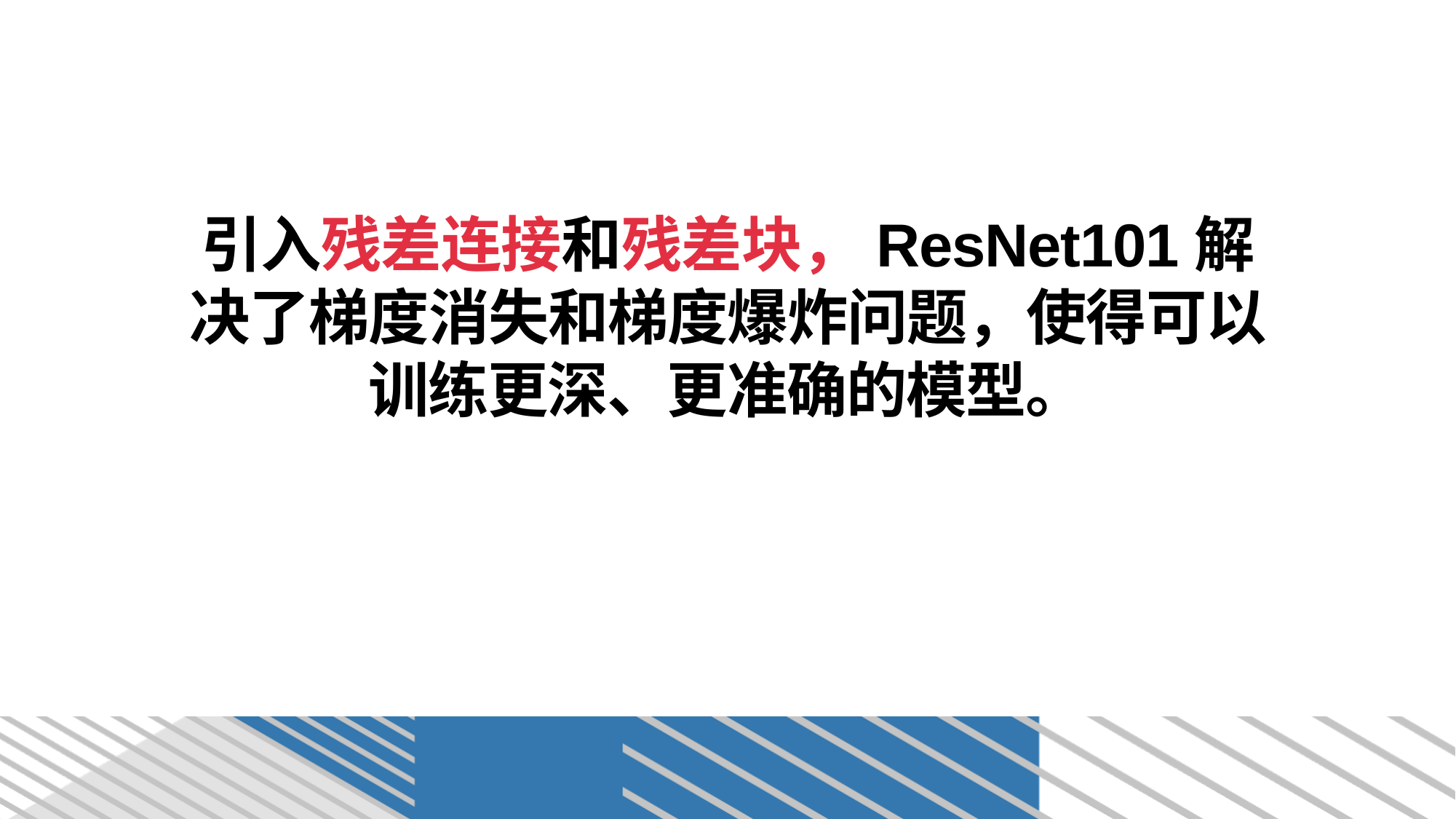

# 引入残差连接和残差块，ResNet101解决了梯度消失和梯度爆炸问题，使得可以训练更深、更准确的模型。